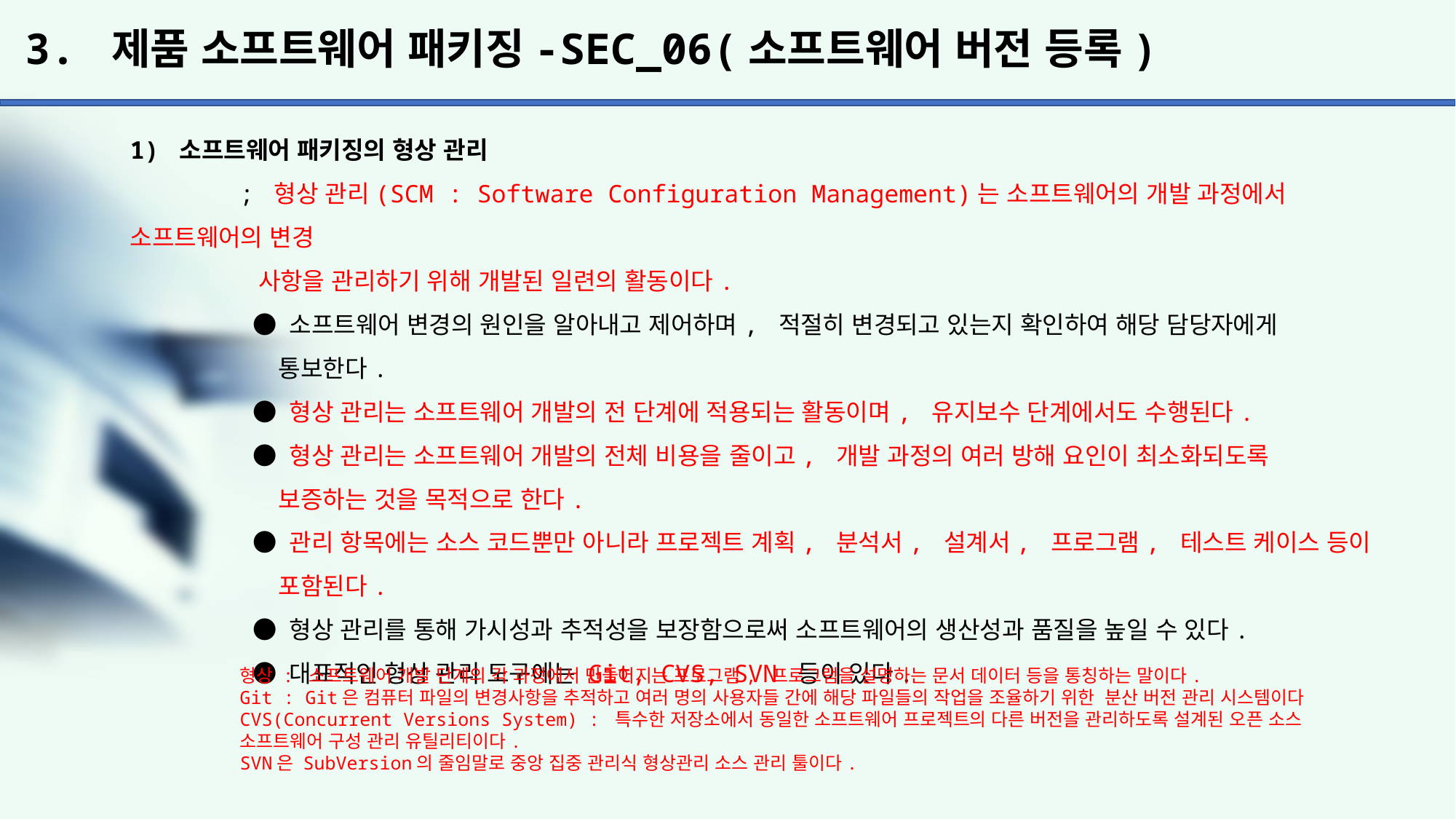

# 3. 제품 소프트웨어 패키징-SEC_06(소프트웨어 버전 등록)
1) 소프트웨어 패키징의 형상 관리
	; 형상 관리(SCM : Software Configuration Management)는 소프트웨어의 개발 과정에서 소프트웨어의 변경
	  사항을 관리하기 위해 개발된 일련의 활동이다.
	  ● 소프트웨어 변경의 원인을 알아내고 제어하며, 적절히 변경되고 있는지 확인하여 해당 담당자에게
	     통보한다.
	  ● 형상 관리는 소프트웨어 개발의 전 단계에 적용되는 활동이며, 유지보수 단계에서도 수행된다.
	  ● 형상 관리는 소프트웨어 개발의 전체 비용을 줄이고, 개발 과정의 여러 방해 요인이 최소화되도록
	     보증하는 것을 목적으로 한다.
	  ● 관리 항목에는 소스 코드뿐만 아니라 프로젝트 계획, 분석서, 설계서, 프로그램, 테스트 케이스 등이
	     포함된다.
	  ● 형상 관리를 통해 가시성과 추적성을 보장함으로써 소프트웨어의 생산성과 품질을 높일 수 있다.
	  ● 대표적인 형상 관리 도구에는 Git, CVS, SVN 등이 있다.
형상 : 소프트웨어 개발 단계의 각 과정에서 만들어지는 프로그램, 프로그램을 설명하는 문서 데이터 등을 통칭하는 말이다.
Git : Git은 컴퓨터 파일의 변경사항을 추적하고 여러 명의 사용자들 간에 해당 파일들의 작업을 조율하기 위한  분산 버전 관리 시스템이다
CVS(Concurrent Versions System) : 특수한 저장소에서 동일한 소프트웨어 프로젝트의 다른 버전을 관리하도록 설계된 오픈 소스 소프트웨어 구성 관리 유틸리티이다.
SVN은 SubVersion의 줄임말로 중앙 집중 관리식 형상관리 소스 관리 툴이다.